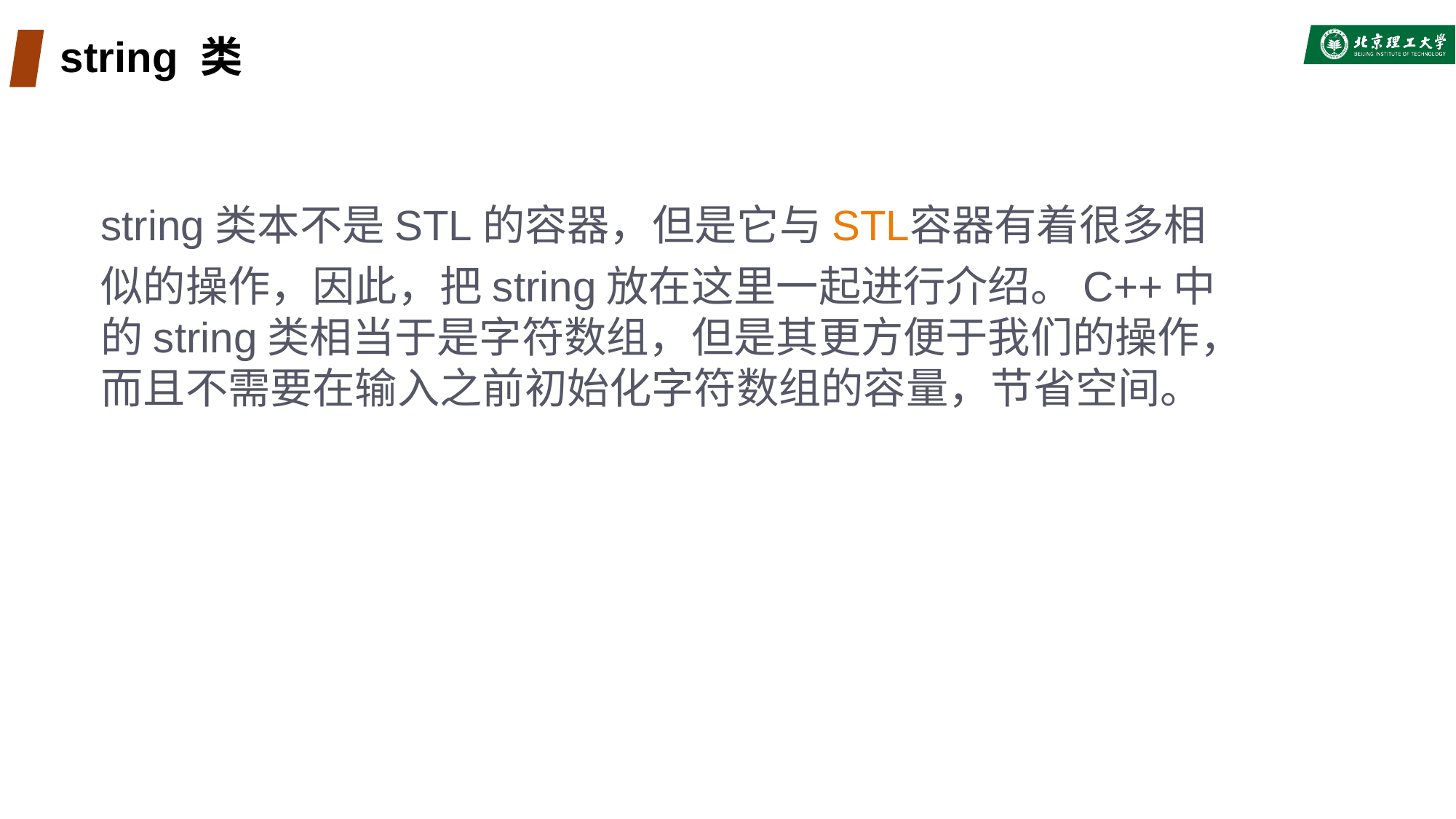

# string 类
string类本不是STL的容器，但是它与STL容器有着很多相似的操作，因此，把string放在这里一起进行介绍。C++中的string类相当于是字符数组，但是其更方便于我们的操作，而且不需要在输入之前初始化字符数组的容量，节省空间。